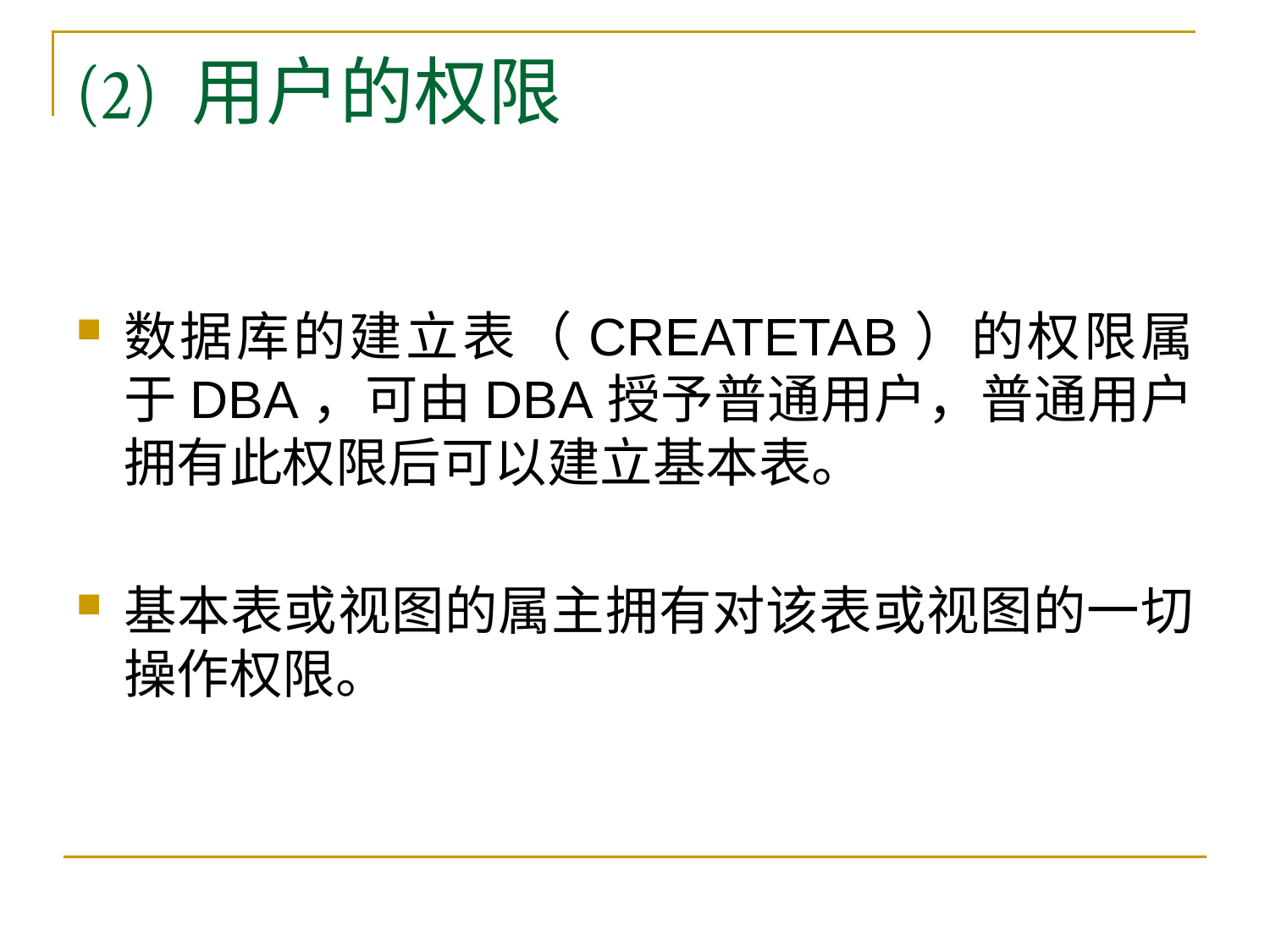

# (2) 用户的权限

数据库的建立表（CREATETAB）的权限属于DBA，可由DBA授予普通用户，普通用户拥有此权限后可以建立基本表。

基本表或视图的属主拥有对该表或视图的一切操作权限。